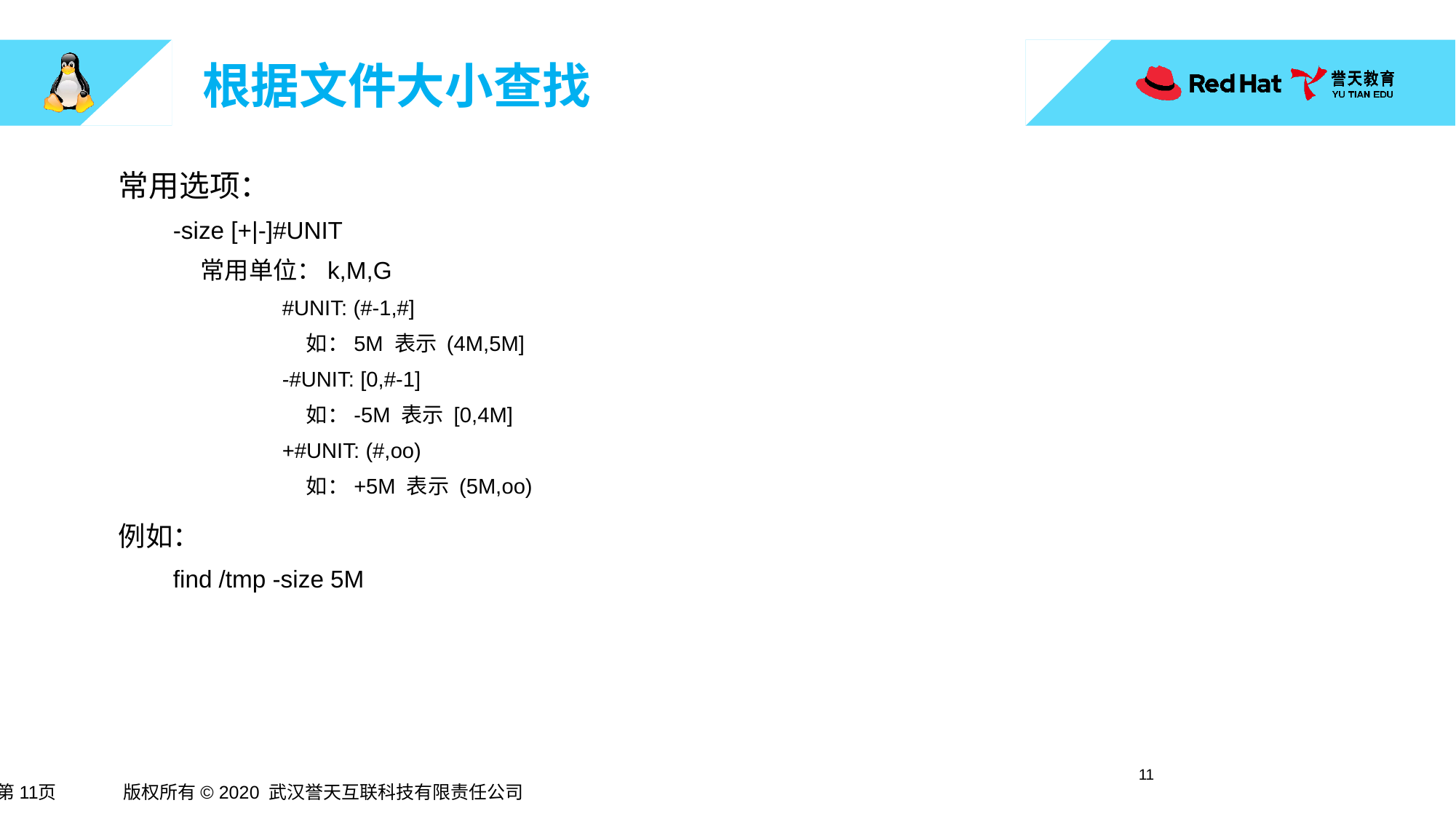

# 根据文件大小查找
常用选项：
-size [+|-]#UNIT
    常用单位：k,M,G
#UNIT: (#-1,#]
    如：5M 表示 (4M,5M]
-#UNIT: [0,#-1]
    如：-5M 表示 [0,4M]
+#UNIT: (#,oo)
    如：+5M 表示 (5M,oo)
例如：
find /tmp -size 5M
11